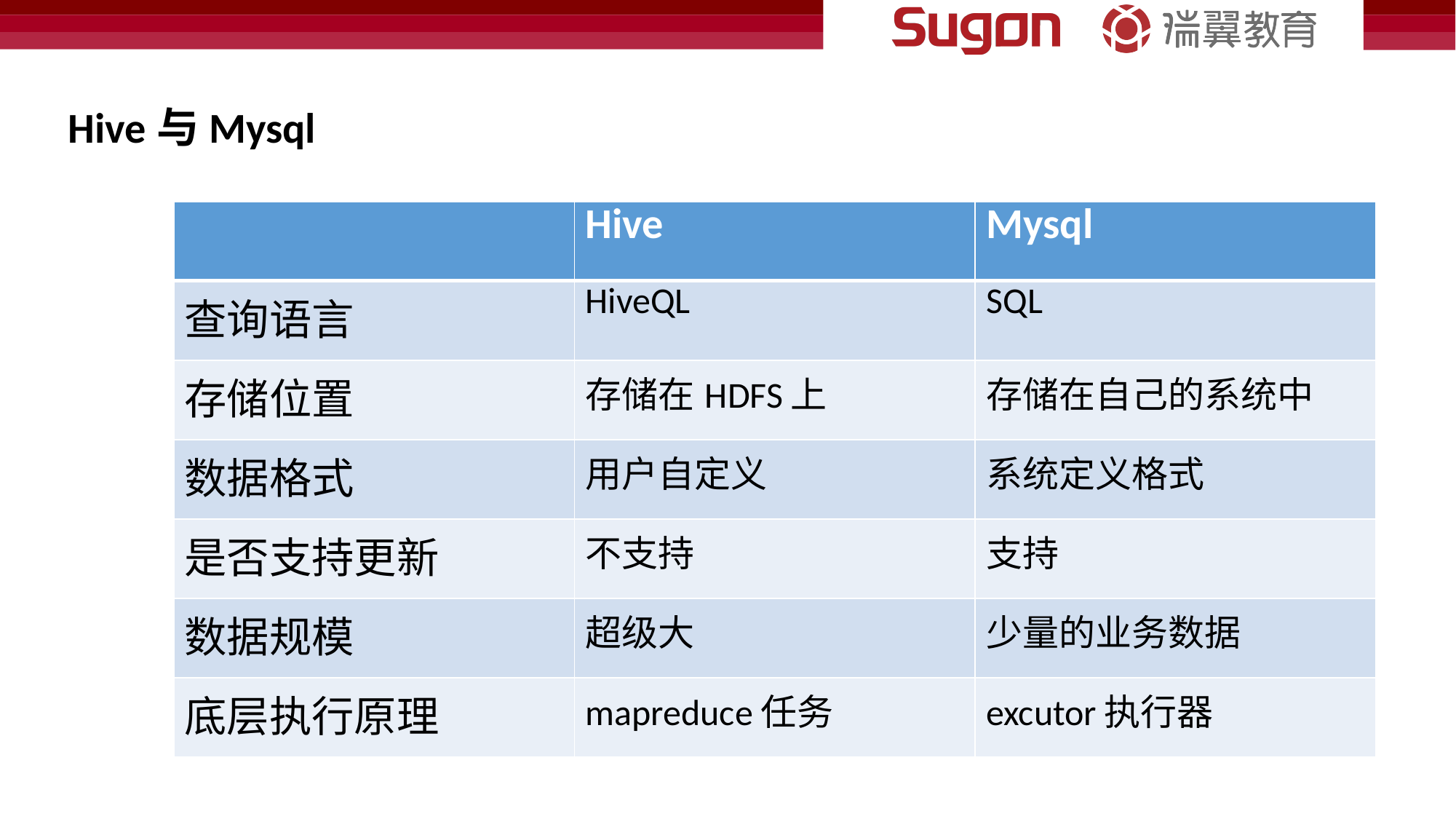

Hive与Mysql
|  | Hive | Mysql |
| --- | --- | --- |
| 查询语言 | HiveQL | SQL |
| 存储位置 | 存储在HDFS上 | 存储在自己的系统中 |
| 数据格式 | 用户自定义 | 系统定义格式 |
| 是否支持更新 | 不支持 | 支持 |
| 数据规模 | 超级大 | 少量的业务数据 |
| 底层执行原理 | mapreduce任务 | excutor执行器 |